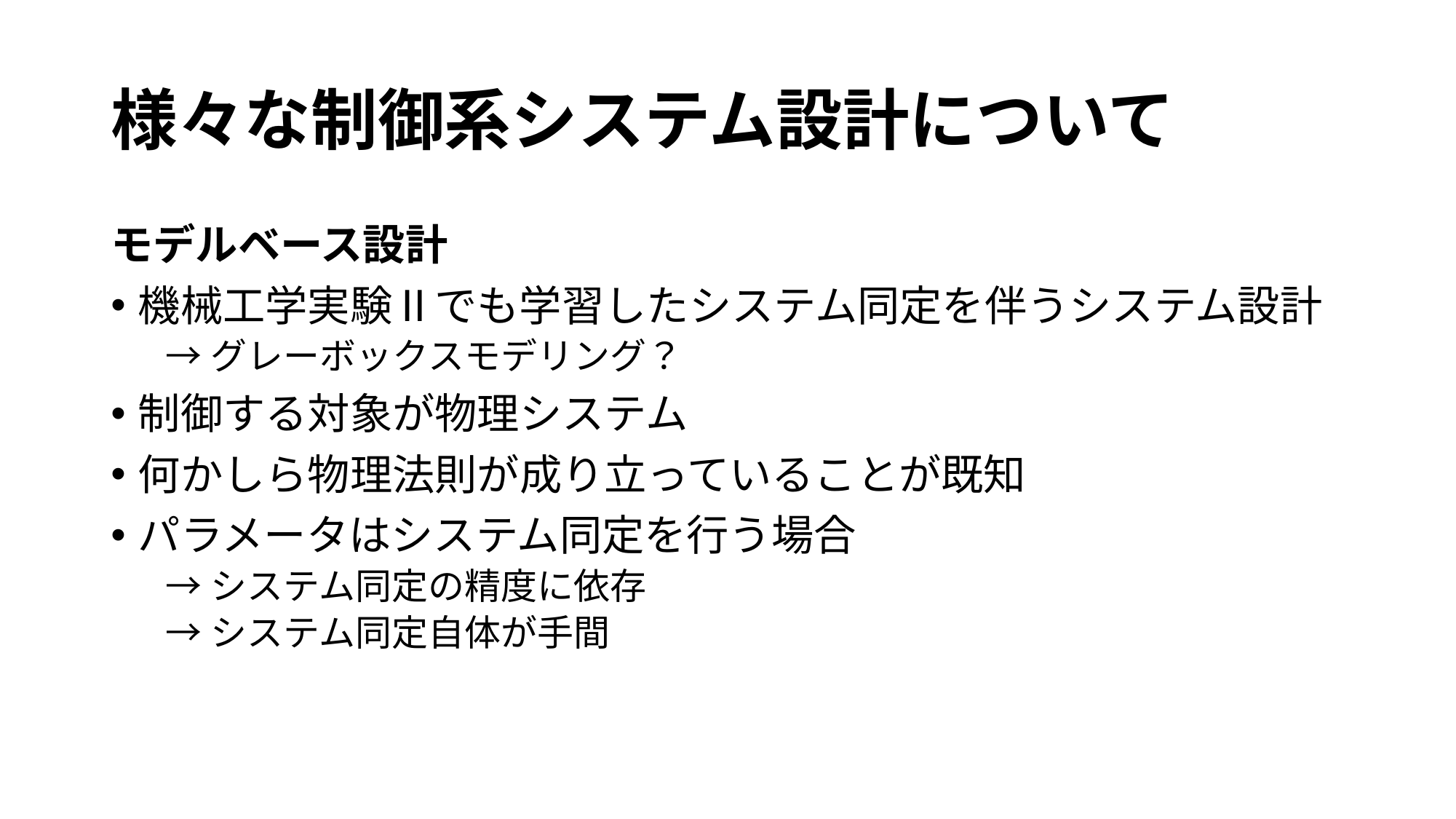

# 様々な制御系システム設計について
モデルベース設計
機械工学実験Ⅱでも学習したシステム同定を伴うシステム設計
→グレーボックスモデリング？
制御する対象が物理システム
何かしら物理法則が成り立っていることが既知
パラメータはシステム同定を行う場合
→システム同定の精度に依存
→システム同定自体が手間